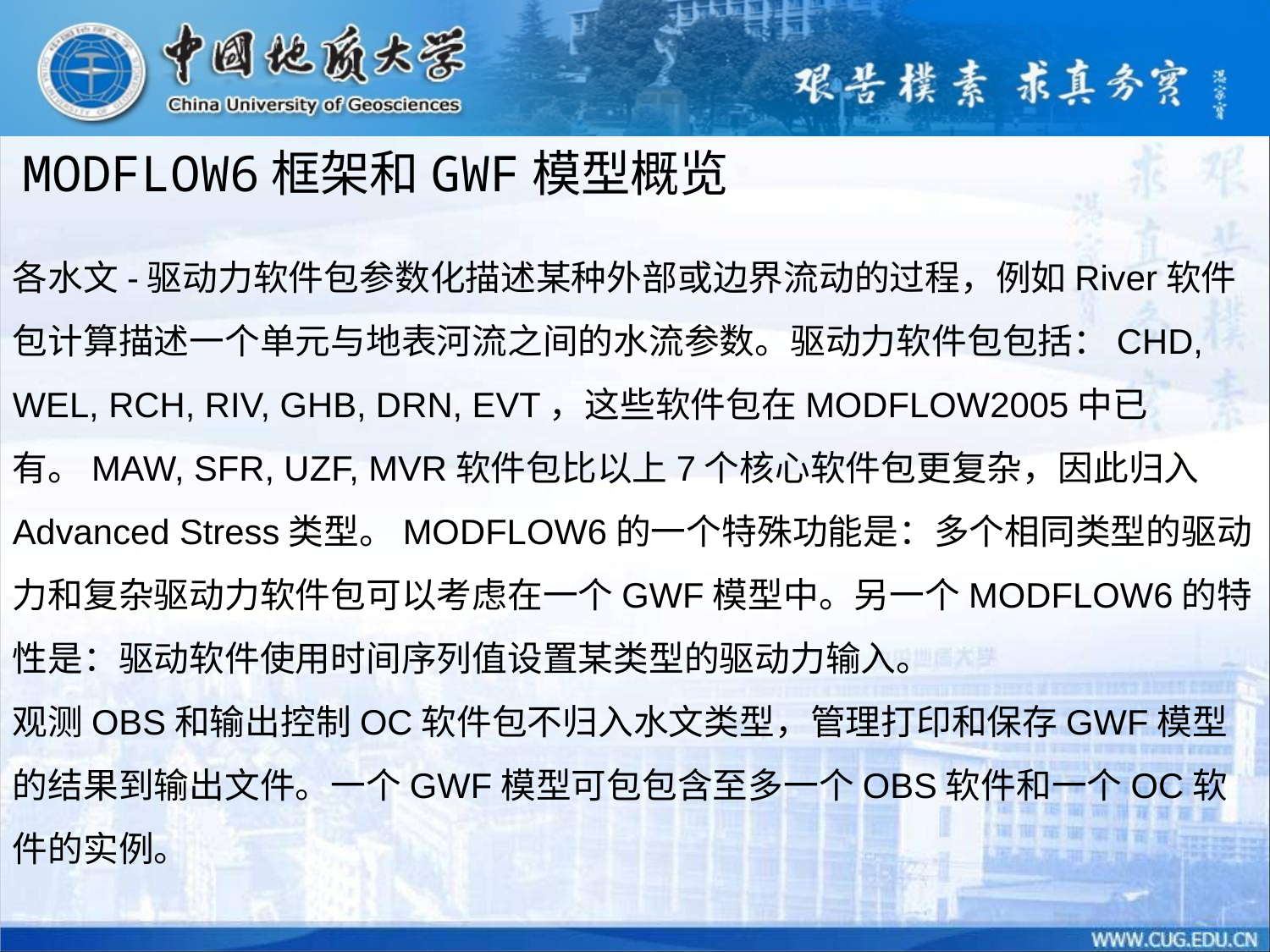

MODFLOW6框架和GWF模型概览
各水文-驱动力软件包参数化描述某种外部或边界流动的过程，例如River软件包计算描述一个单元与地表河流之间的水流参数。驱动力软件包包括：CHD, WEL, RCH, RIV, GHB, DRN, EVT，这些软件包在MODFLOW2005中已有。MAW, SFR, UZF, MVR软件包比以上7个核心软件包更复杂，因此归入Advanced Stress类型。MODFLOW6的一个特殊功能是：多个相同类型的驱动力和复杂驱动力软件包可以考虑在一个GWF模型中。另一个MODFLOW6的特性是：驱动软件使用时间序列值设置某类型的驱动力输入。
观测OBS和输出控制OC软件包不归入水文类型，管理打印和保存GWF模型的结果到输出文件。一个GWF模型可包包含至多一个OBS软件和一个OC软件的实例。